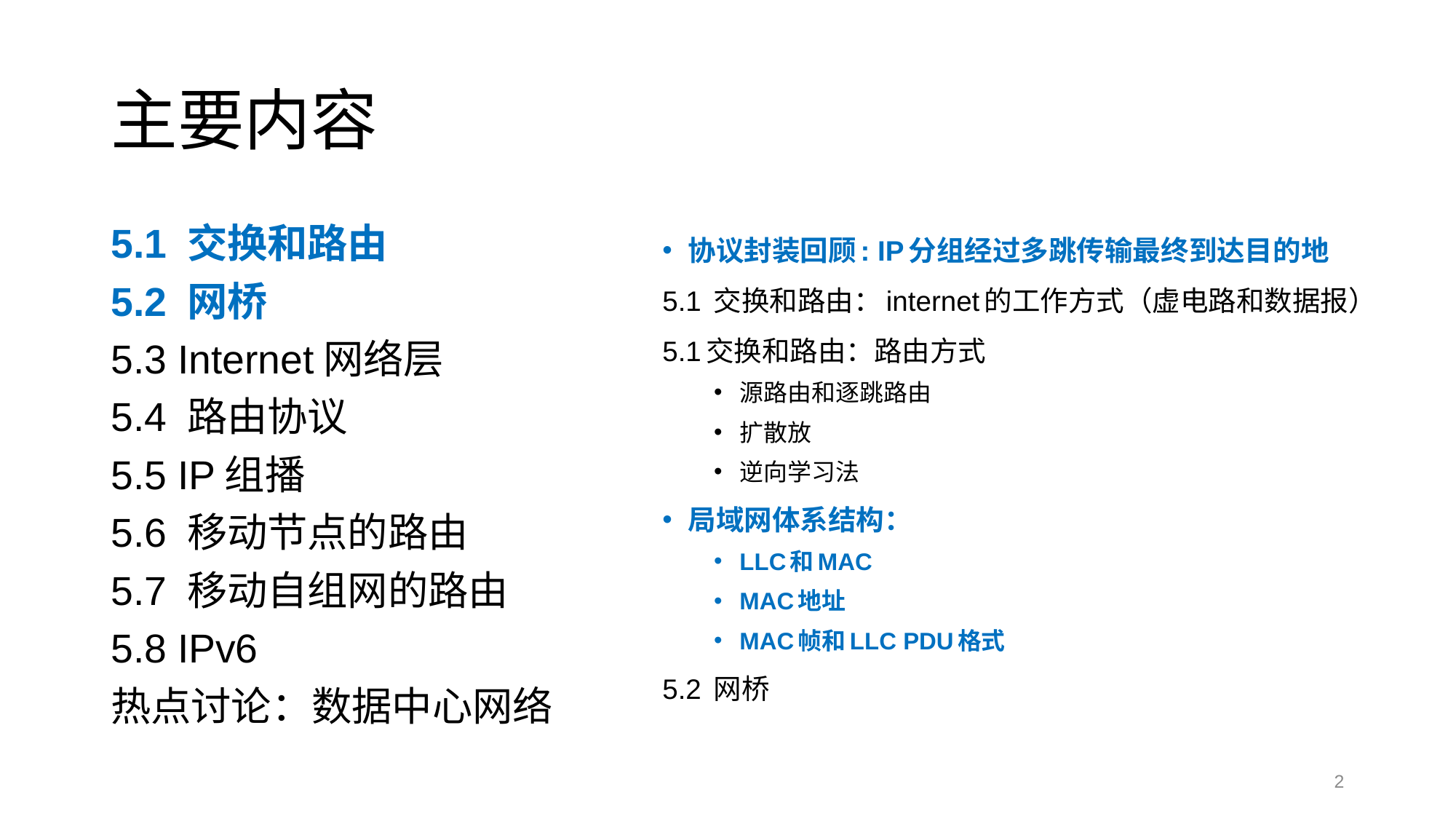

# 主要内容
5.1 交换和路由
5.2 网桥
5.3 Internet网络层
5.4 路由协议
5.5 IP组播
5.6 移动节点的路由
5.7 移动自组网的路由
5.8 IPv6
热点讨论：数据中心网络
协议封装回顾: IP分组经过多跳传输最终到达目的地
5.1 交换和路由：internet的工作方式（虚电路和数据报）
5.1交换和路由：路由方式
源路由和逐跳路由
扩散放
逆向学习法
局域网体系结构：
LLC和MAC
MAC地址
MAC帧和LLC PDU格式
5.2 网桥
2